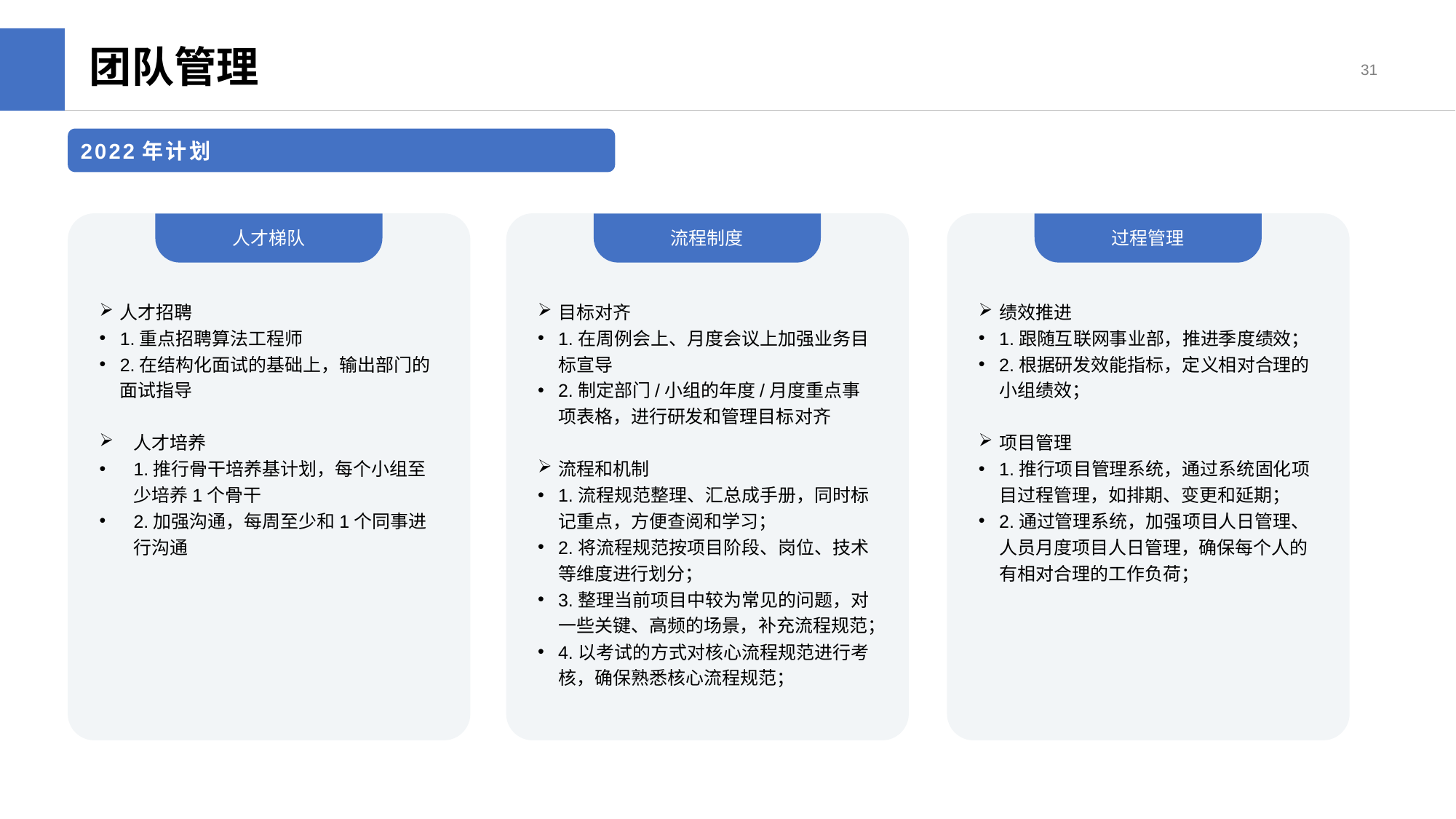

团队管理
31
2022年计划

人才梯队

流程制度

过程管理
人才招聘
1.重点招聘算法工程师
2.在结构化面试的基础上，输出部门的面试指导

人才培养
1.推行骨干培养基计划，每个小组至少培养1个骨干
2.加强沟通，每周至少和1个同事进行沟通
目标对齐
1.在周例会上、月度会议上加强业务目标宣导
2.制定部门/小组的年度/月度重点事项表格，进行研发和管理目标对齐

流程和机制
1.流程规范整理、汇总成手册，同时标记重点，方便查阅和学习；
2.将流程规范按项目阶段、岗位、技术等维度进行划分；
3.整理当前项目中较为常见的问题，对一些关键、高频的场景，补充流程规范；
4.以考试的方式对核心流程规范进行考核，确保熟悉核心流程规范；
绩效推进
1.跟随互联网事业部，推进季度绩效；
2.根据研发效能指标，定义相对合理的小组绩效；

项目管理
1.推行项目管理系统，通过系统固化项目过程管理，如排期、变更和延期；
2.通过管理系统，加强项目人日管理、人员月度项目人日管理，确保每个人的有相对合理的工作负荷；